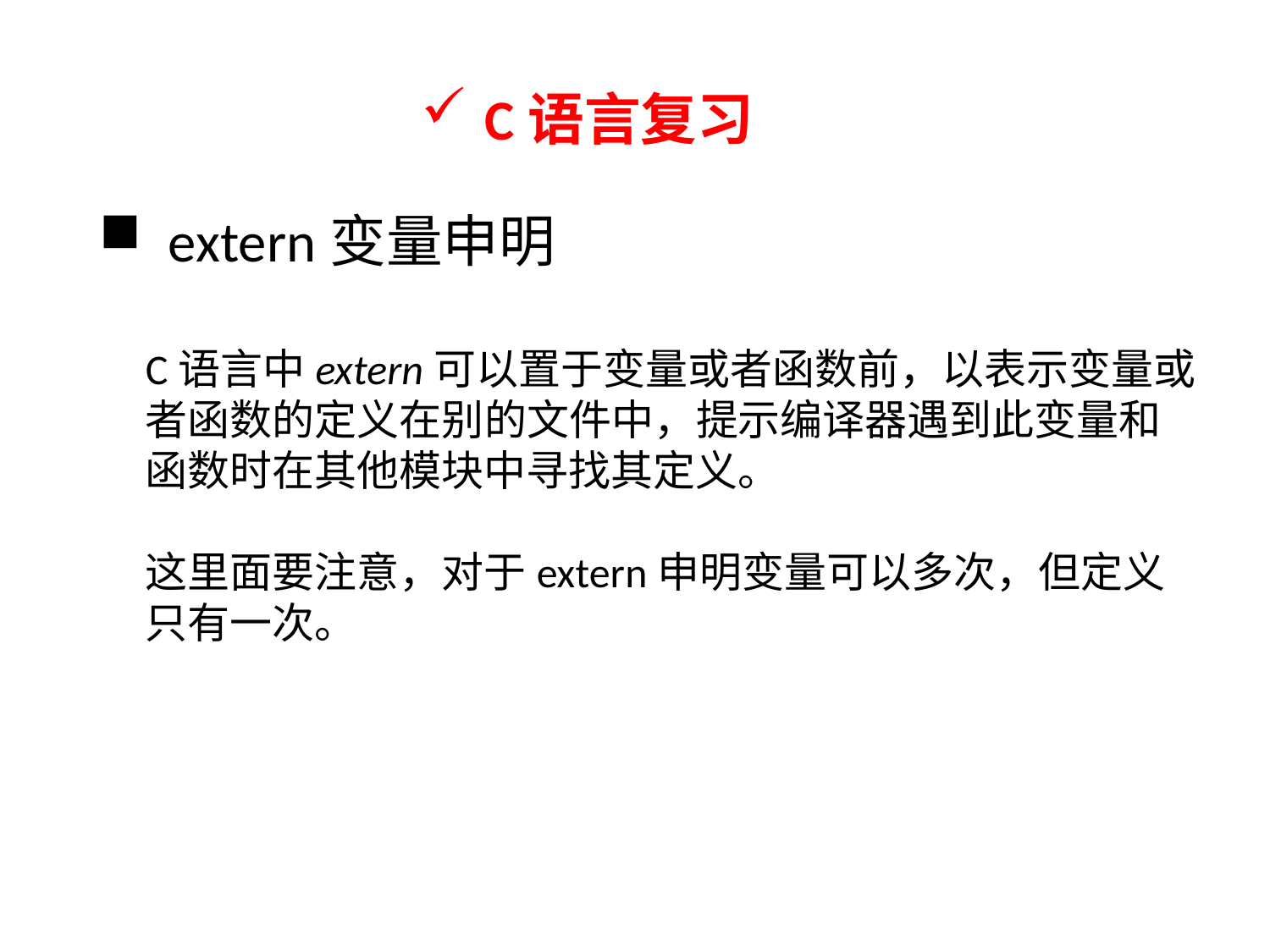

C语言复习
  extern变量申明
C语言中extern可以置于变量或者函数前，以表示变量或者函数的定义在别的文件中，提示编译器遇到此变量和函数时在其他模块中寻找其定义。

这里面要注意，对于extern申明变量可以多次，但定义只有一次。